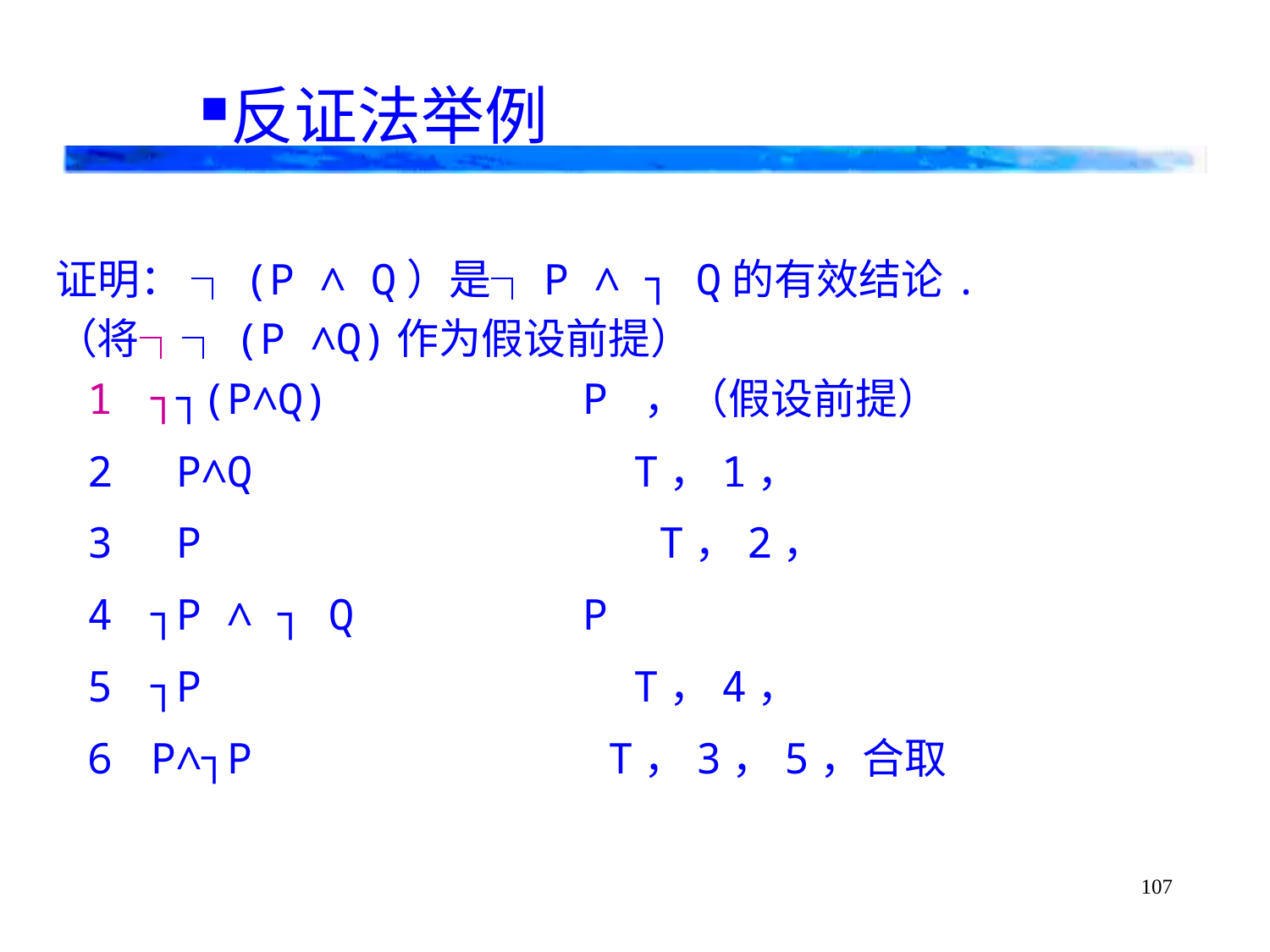

反证法举例
证明： ┐(P ∧ Q）是┐P ∧ ┐ Q的有效结论.
（将┐┐(P ∧Q)作为假设前提）

┐┐(P∧Q)          P ，（假设前提）
 P∧Q               T，1，
 P                  T，2，
┐P ∧ ┐ Q         P
┐P                 T，4，
P∧┐P              T，3，5，合取

107